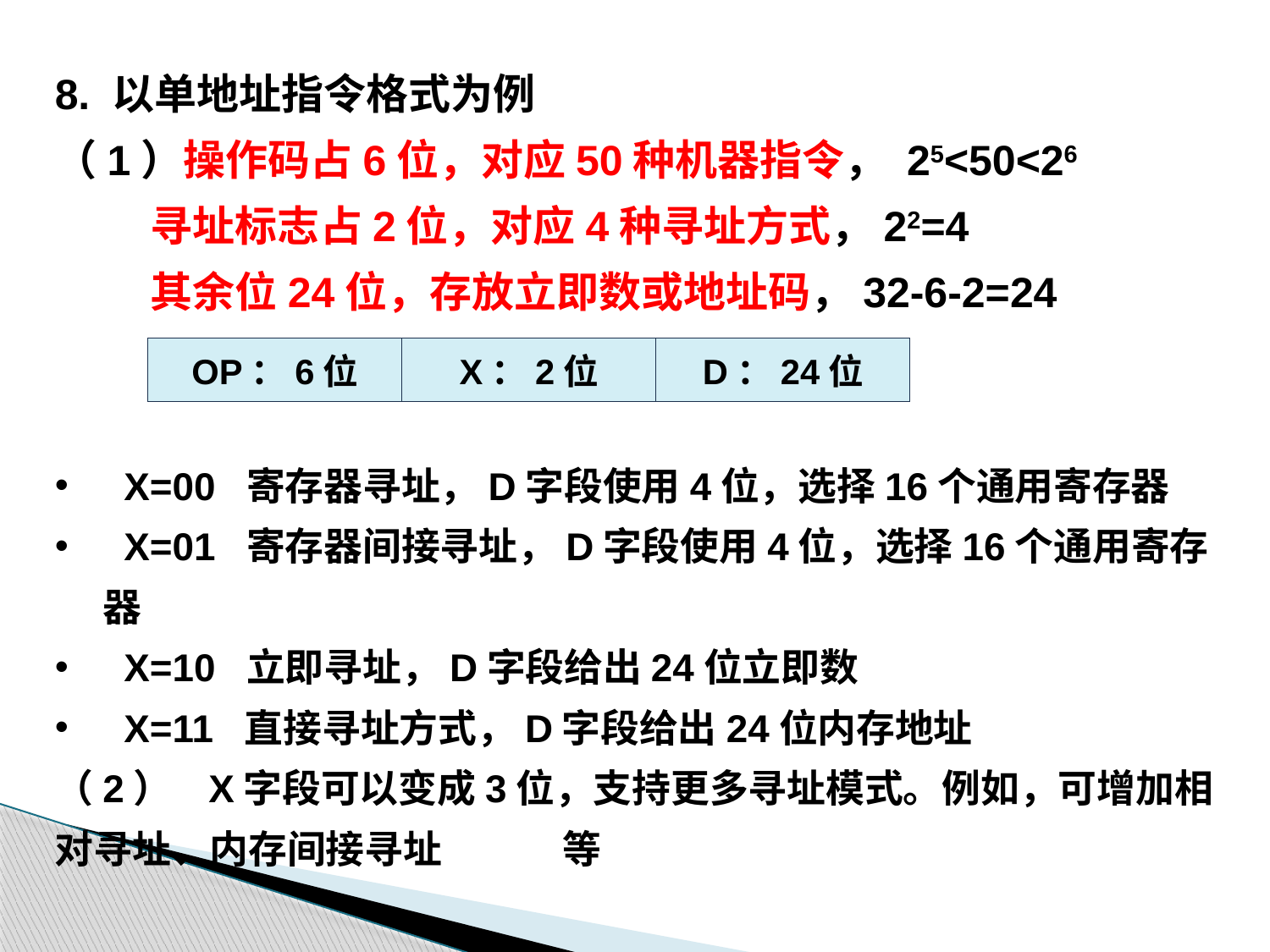

8. 以单地址指令格式为例
（1）操作码占6位，对应50种机器指令， 25<50<26
         寻址标志占2位，对应4种寻址方式，22=4
         其余位24位，存放立即数或地址码，32-6-2=24

  X=00  寄存器寻址，D字段使用4位，选择16个通用寄存器
  X=01  寄存器间接寻址，D字段使用4位，选择16个通用寄存器
  X=10  立即寻址，D字段给出24位立即数
  X=11  直接寻址方式，D字段给出24位内存地址
（2）   X字段可以变成3位，支持更多寻址模式。例如，可增加相对寻址、内存间接寻址 	等
OP：6位
X：2位
D：24位